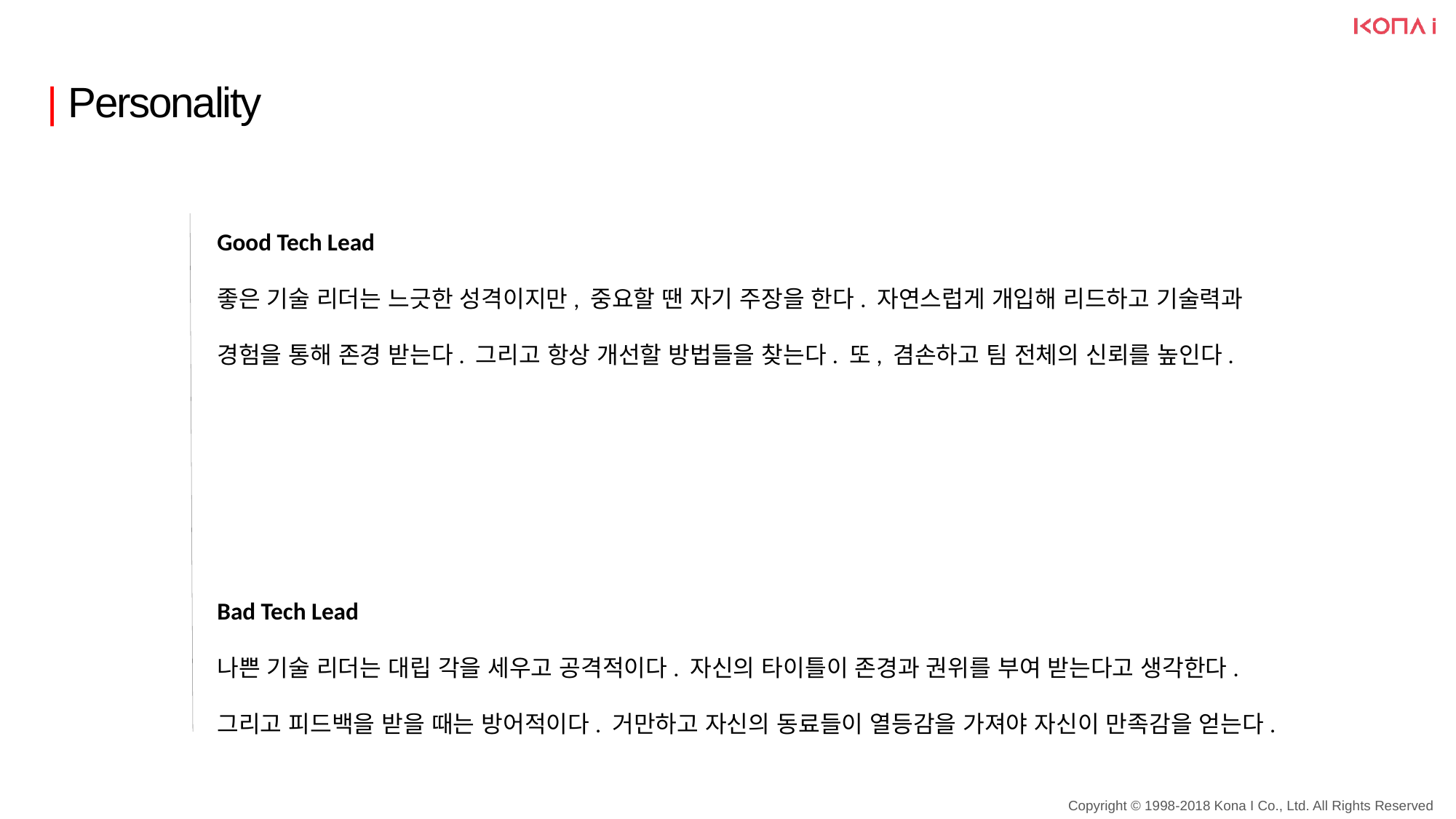

| Personality
Good Tech Lead
좋은 기술 리더는 느긋한 성격이지만, 중요할 땐 자기 주장을 한다. 자연스럽게 개입해 리드하고 기술력과
경험을 통해 존경 받는다. 그리고 항상 개선할 방법들을 찾는다. 또, 겸손하고 팀 전체의 신뢰를 높인다.

Bad Tech Lead
나쁜 기술 리더는 대립 각을 세우고 공격적이다. 자신의 타이틀이 존경과 권위를 부여 받는다고 생각한다.
그리고 피드백을 받을 때는 방어적이다. 거만하고 자신의 동료들이 열등감을 가져야 자신이 만족감을 얻는다.